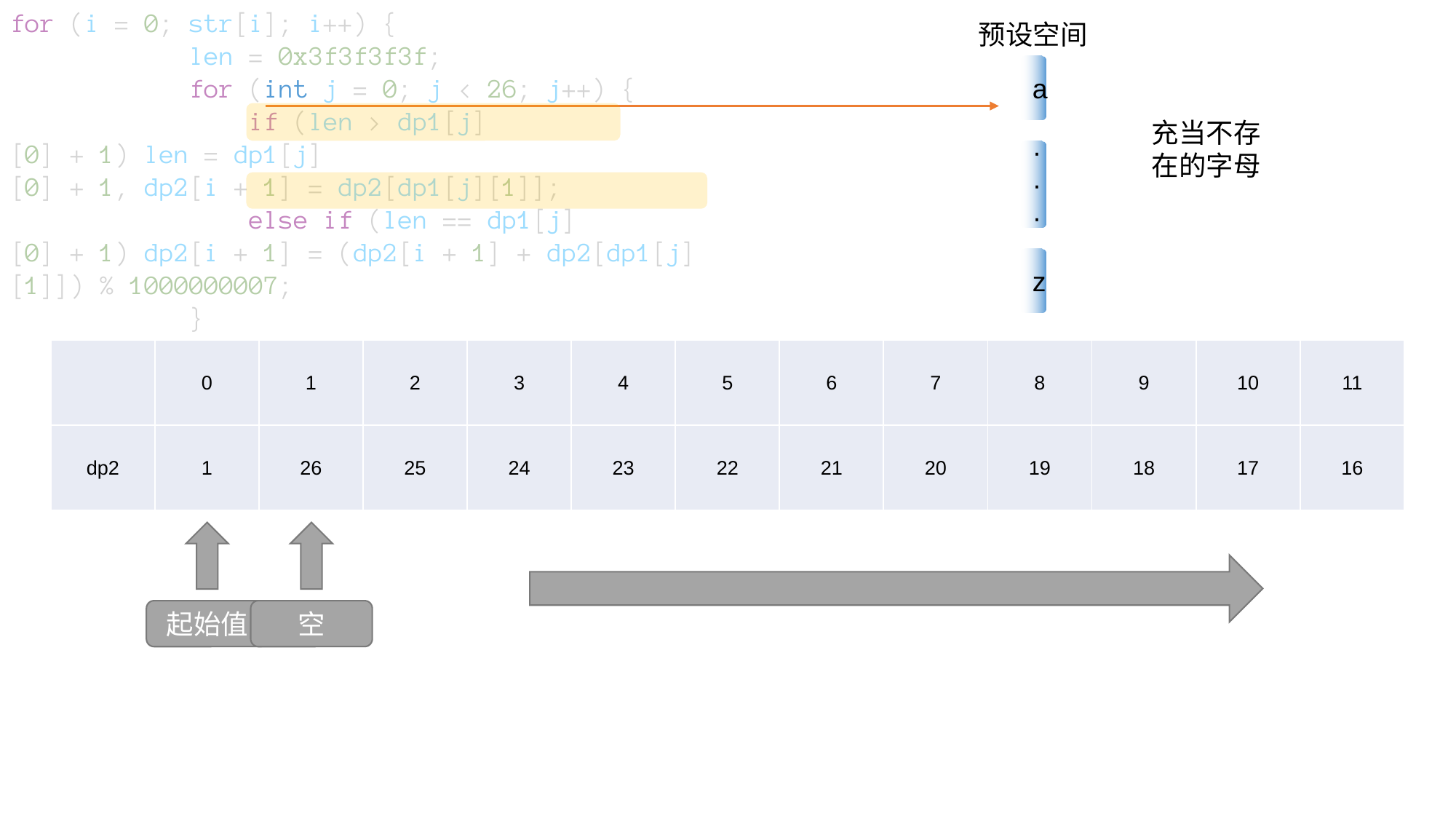

for (i = 0; str[i]; i++) {
            len = 0x3f3f3f3f;
            for (int j = 0; j < 26; j++) {
                if (len > dp1[j][0] + 1) len = dp1[j][0] + 1, dp2[i + 1] = dp2[dp1[j][1]];
                else if (len == dp1[j][0] + 1) dp2[i + 1] = (dp2[i + 1] + dp2[dp1[j][1]]) % 1000000007;
            }
预设空间
a
充当不存在的字母
···
z

|  | 0 | 1 | 2 | 3 | 4 | 5 | 6 | 7 | 8 | 9 | 10 | 11 |
| --- | --- | --- | --- | --- | --- | --- | --- | --- | --- | --- | --- | --- |
| dp2 | 1 | 26 | 25 | 24 | 23 | 22 | 21 | 20 | 19 | 18 | 17 | 16 |

起始值
空